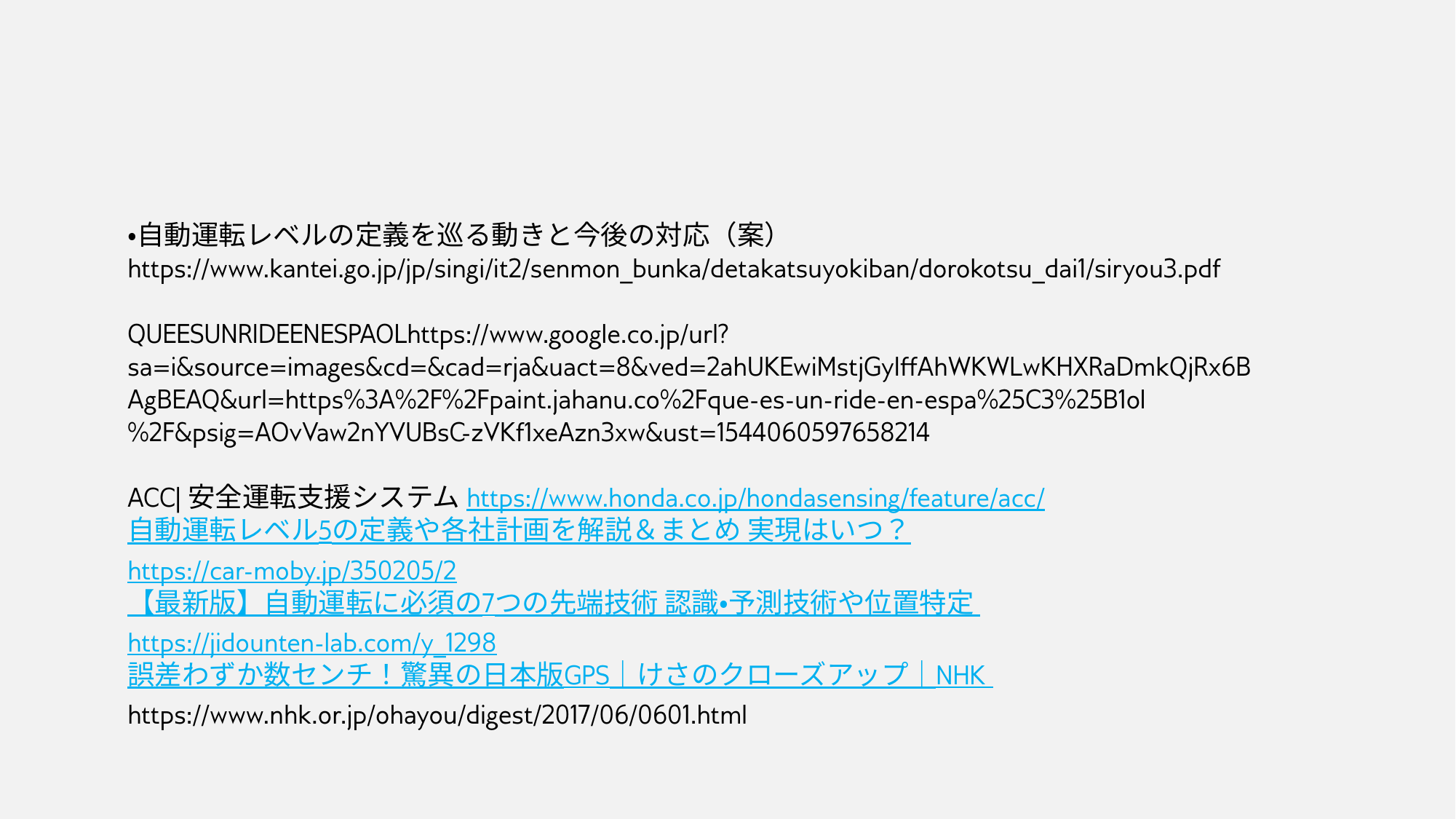

・自動運転レベルの定義を巡る動きと今後の対応（案）
https://www.kantei.go.jp/jp/singi/it2/senmon_bunka/detakatsuyokiban/dorokotsu_dai1/siryou3.pdf

QUEESUNRIDEENESPAOLhttps://www.google.co.jp/url?sa=i&source=images&cd=&cad=rja&uact=8&ved=2ahUKEwiMstjGyIffAhWKWLwKHXRaDmkQjRx6BAgBEAQ&url=https%3A%2F%2Fpaint.jahanu.co%2Fque-es-un-ride-en-espa%25C3%25B1ol%2F&psig=AOvVaw2nYVUBsC-zVKf1xeAzn3xw&ust=1544060597658214

ACC|安全運転支援システムhttps://www.honda.co.jp/hondasensing/feature/acc/
自動運転レベル5の定義や各社計画を解説＆まとめ 実現はいつ？
https://car-moby.jp/350205/2
【最新版】自動運転に必須の7つの先端技術 認識・予測技術や位置特定
https://jidounten-lab.com/y_1298
誤差わずか数センチ！驚異の日本版GPS｜けさのクローズアップ｜NHK
https://www.nhk.or.jp/ohayou/digest/2017/06/0601.html